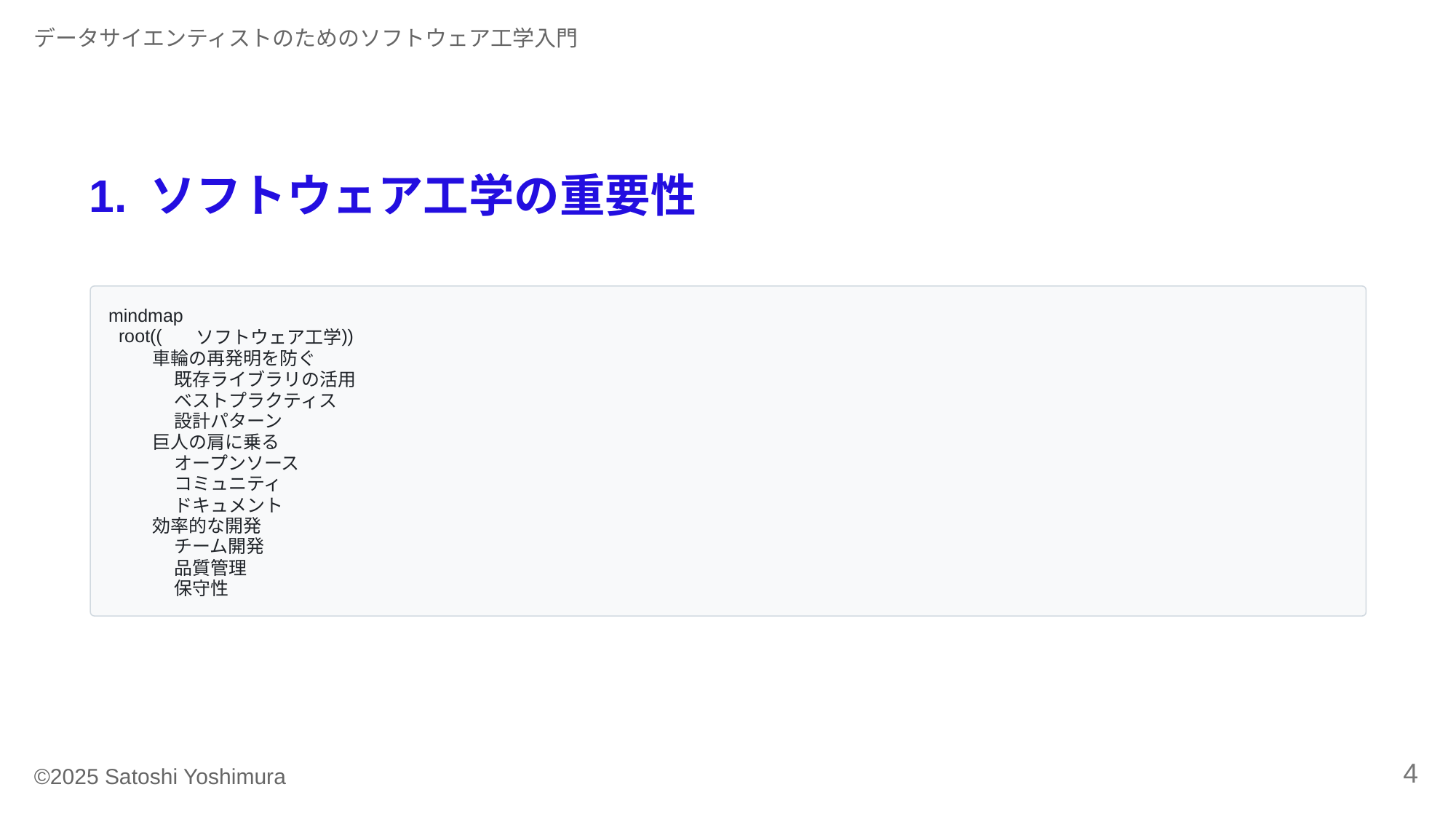

データサイエンティストのためのソフトウェア⼯学⼊⾨
1. ソフトウェア⼯学の重要性

mindmap
  root((
))
ソフトウェア工学

車輪の再発明を防ぐ

既存ライブラリの活用

ベストプラクティス

設計パターン

巨人の肩に乗る

オープンソース

コミュニティ

ドキュメント

効率的な開発

チーム開発

品質管理

保守性
4
©2025 Satoshi Yoshimura